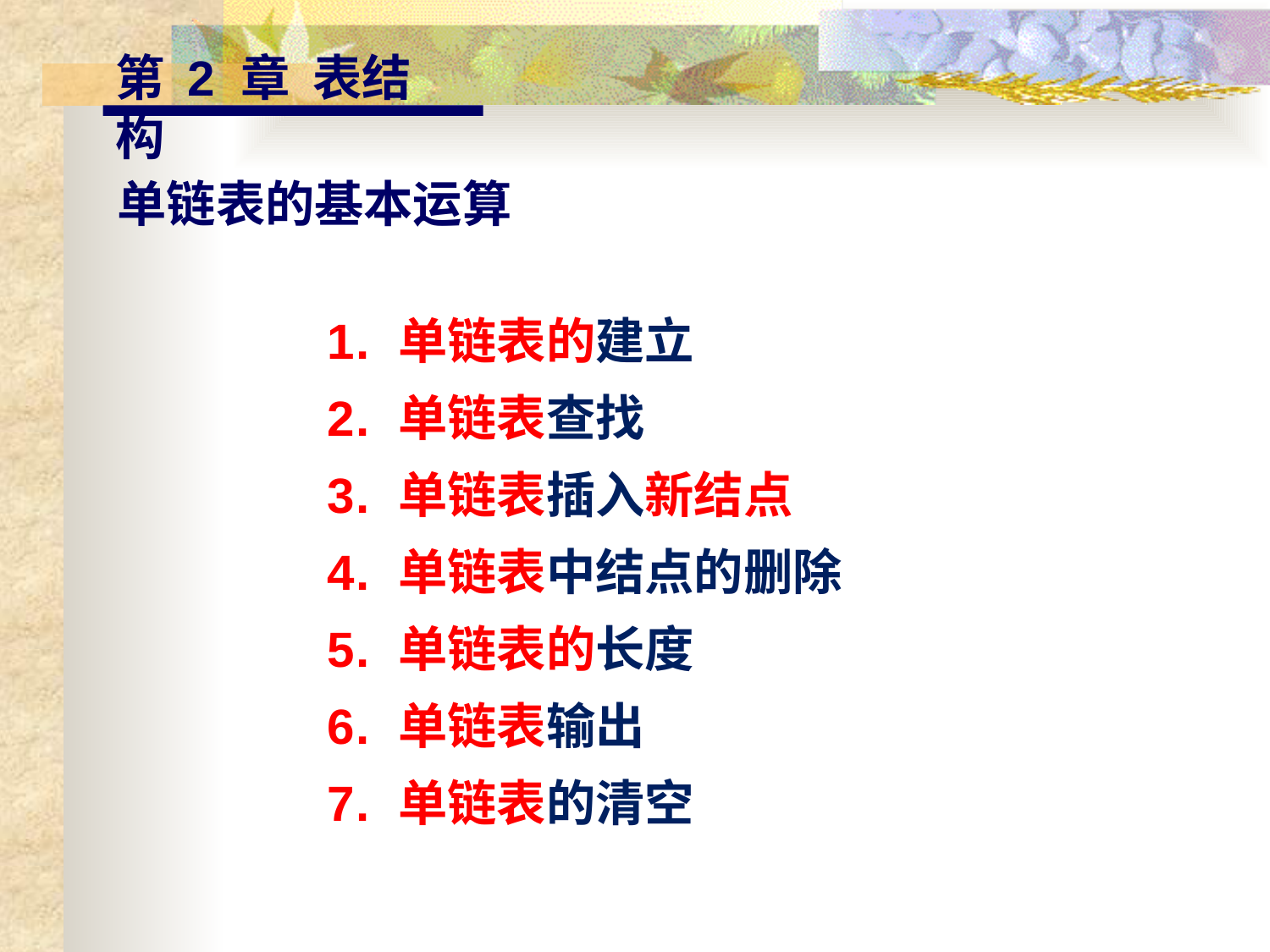

第 2 章  表结构

单链表
的基本运算
单链表的建立
单链表查找
单链表插入新结点
单链表中结点的删除
单链表的长度
单链表输出
单链表的清空
1